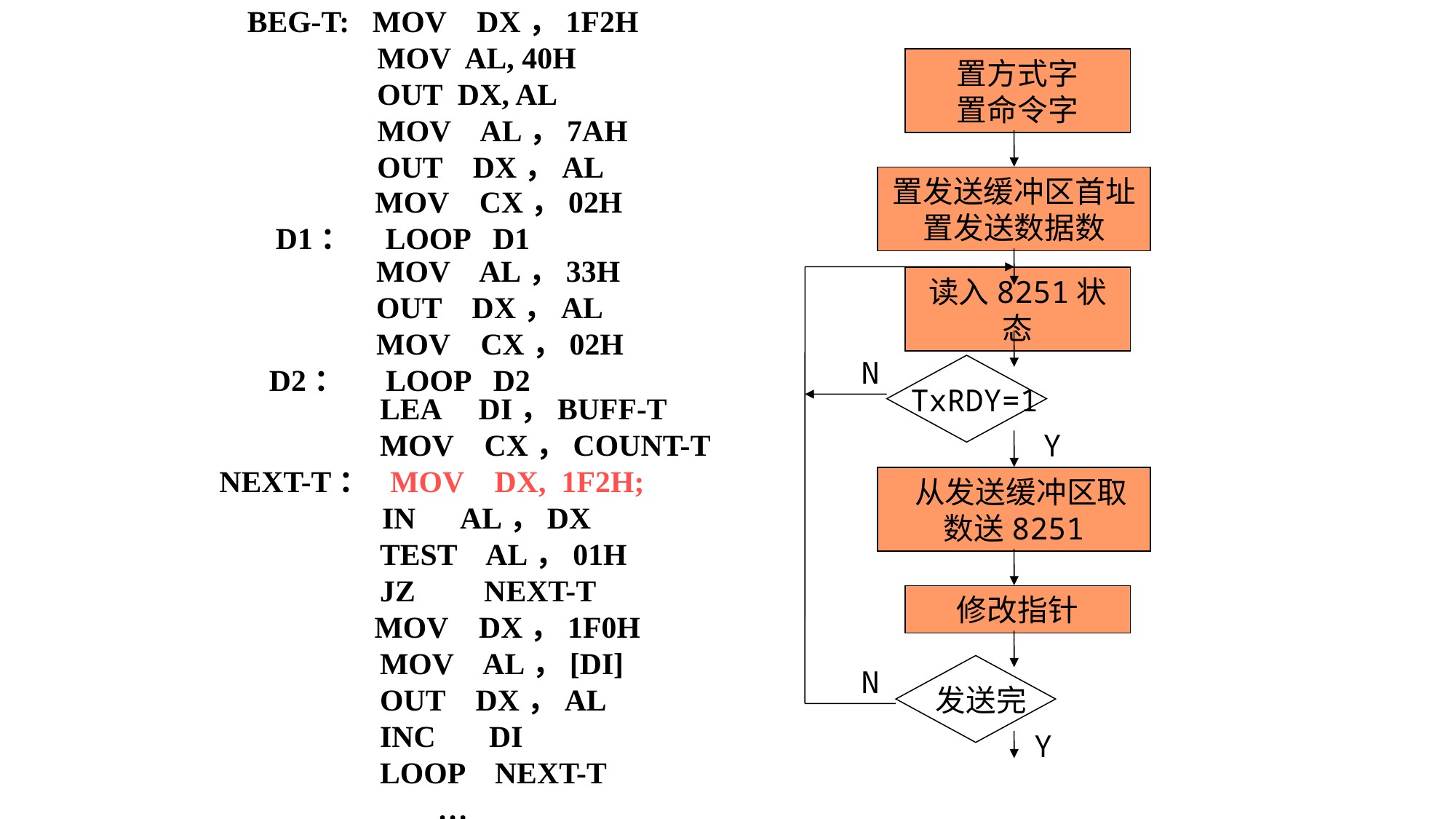

BEG-T:   MOV    DX，1F2H
                 MOV  AL, 40H
                 OUT  DX, AL
                 MOV    AL，7AH
                 OUT    DX，AL
置方式字
置命令字

置发送缓冲区首址
置发送数据数

读入8251状态

N

TxRDY=1

Y

 从发送缓冲区取数送8251

修改指针

发送完
N

Y

                 MOV    CX，02H
    D1：    LOOP   D1
                  MOV    AL，33H
                  OUT    DX，AL
                  MOV    CX，02H
    D2：     LOOP   D2
                     LEA     DI，BUFF-T
                     MOV    CX，COUNT-T
NEXT-T：  MOV    DX,  1F2H;
	       IN      AL，DX
                     TEST    AL，01H
                     JZ         NEXT-T
	      MOV    DX，1F0H
                     MOV    AL，[DI]
                     OUT    DX，AL
                     INC       DI
                     LOOP    NEXT-T
		…